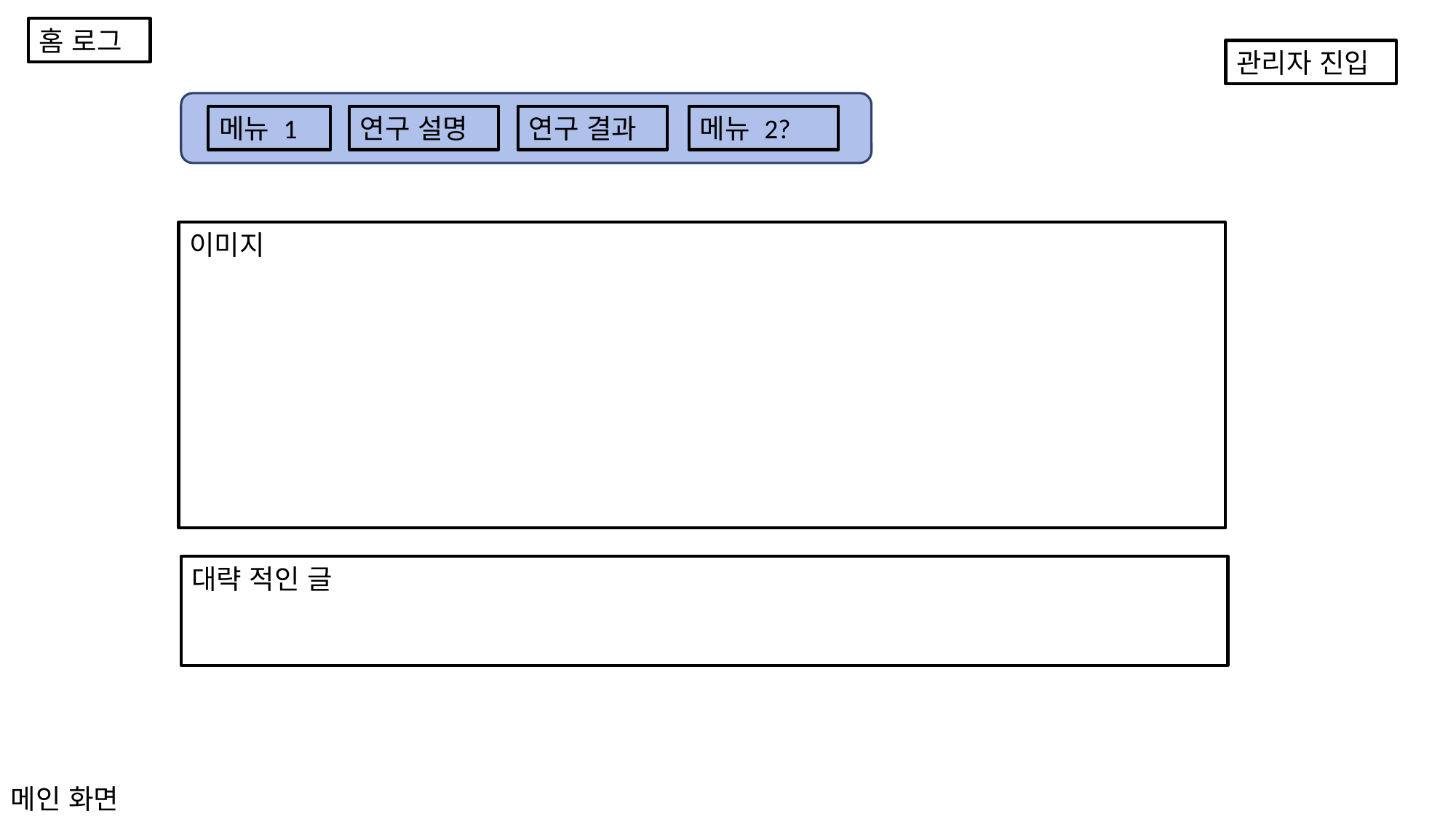

홈 로그
관리자 진입

연구 설명
메뉴 1
연구 결과
메뉴 2?
이미지

대략 적인 글

메인 화면